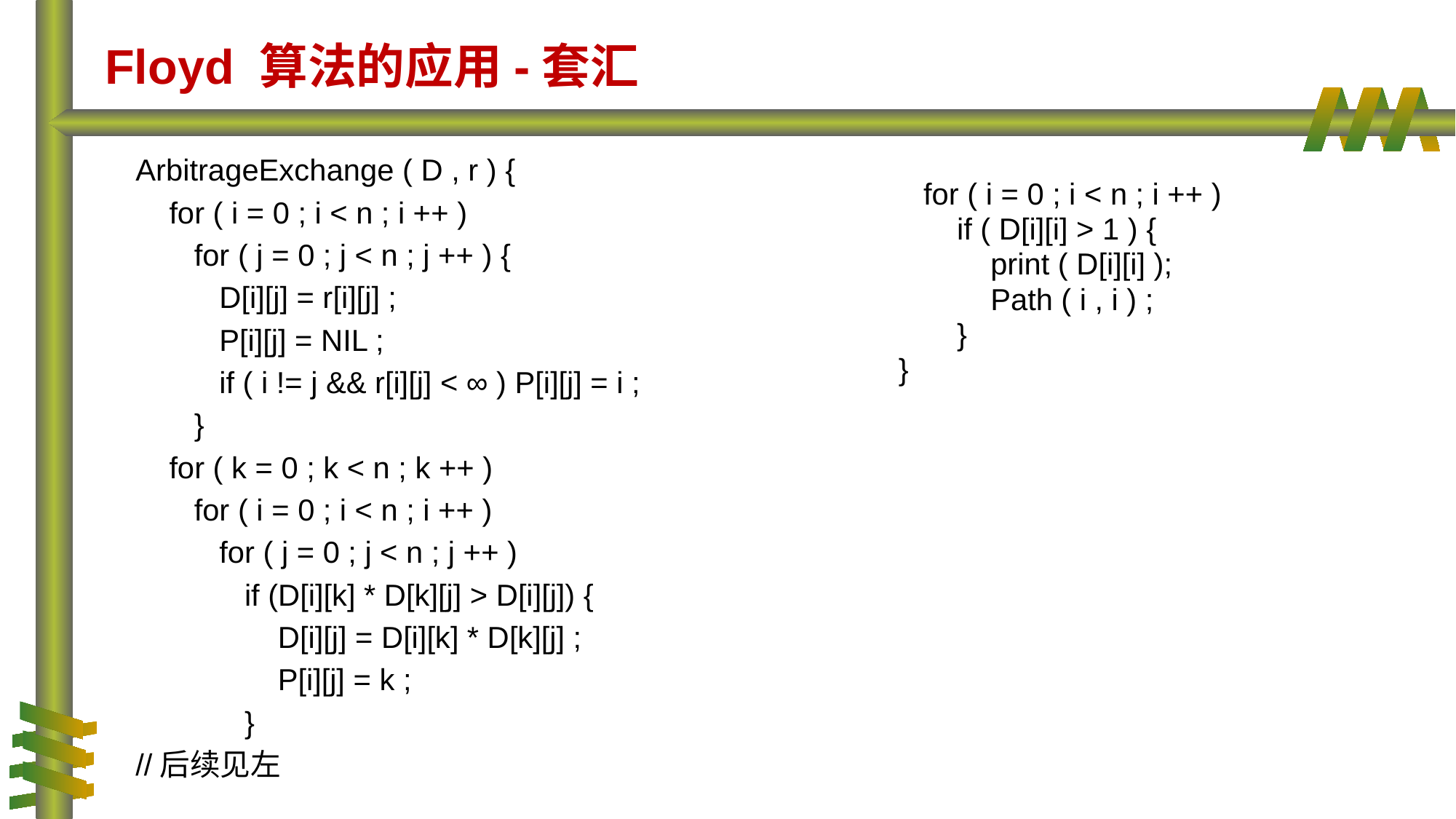

# Floyd 算法的应用-套汇
ArbitrageExchange ( D , r ) {
    for ( i = 0 ; i < n ; i ++ )
       for ( j = 0 ; j < n ; j ++ ) {
          D[i][j] = r[i][j] ;
          P[i][j] = NIL ;
          if ( i != j && r[i][j] < ∞ ) P[i][j] = i ;
       }
    for ( k = 0 ; k < n ; k ++ )
       for ( i = 0 ; i < n ; i ++ )
          for ( j = 0 ; j < n ; j ++ )
             if (D[i][k] * D[k][j] > D[i][j]) {
                 D[i][j] = D[i][k] * D[k][j] ;
                 P[i][j] = k ;
             }
//后续见左
   for ( i = 0 ; i < n ; i ++ )
       if ( D[i][i] > 1 ) {
           print ( D[i][i] );
           Path ( i , i ) ;
       }
}